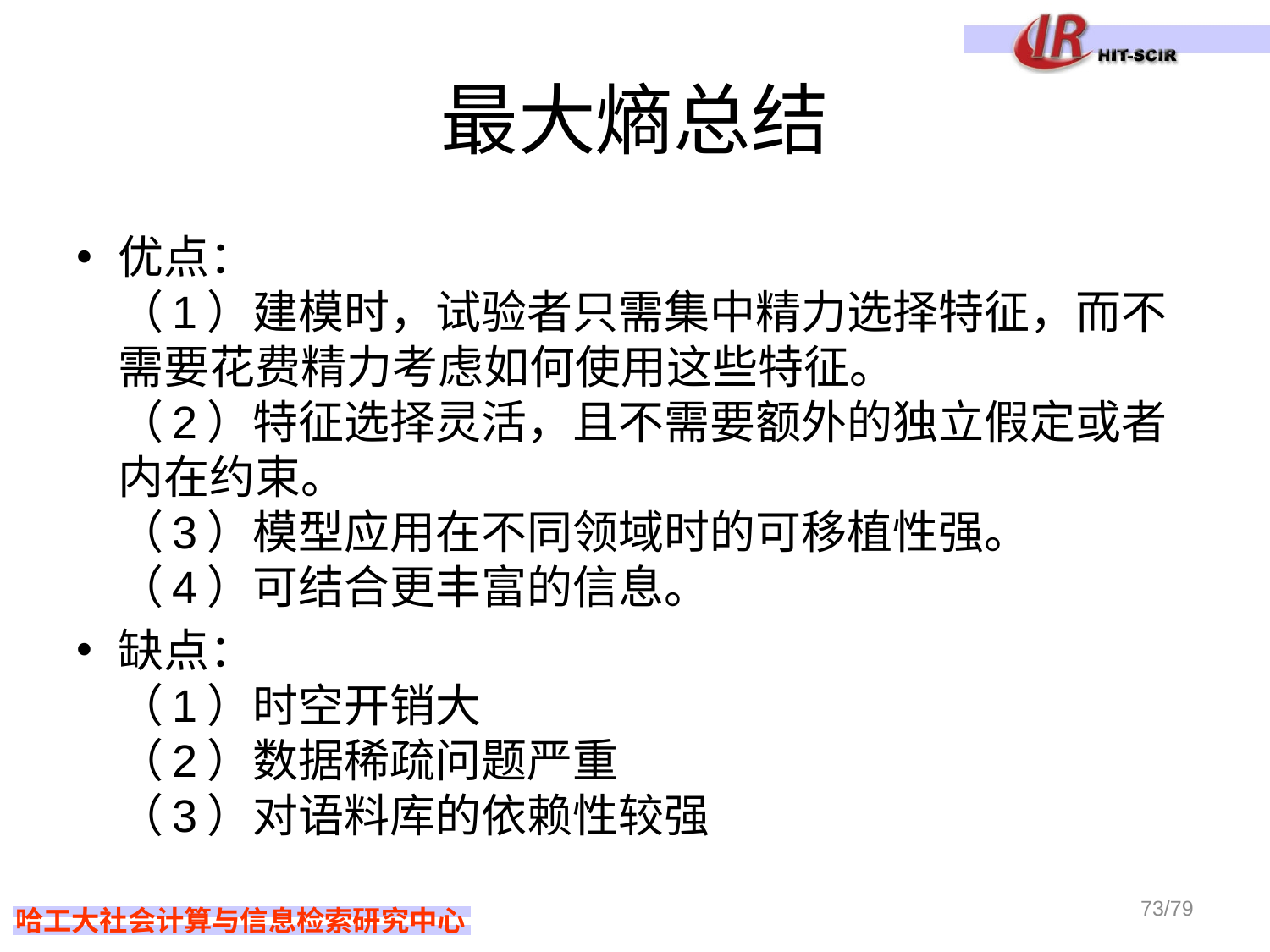

# 最大熵总结
优点：
（1）建模时，试验者只需集中精力选择特征，而不需要花费精力考虑如何使用这些特征。
（2）特征选择灵活，且不需要额外的独立假定或者内在约束。
（3）模型应用在不同领域时的可移植性强。
（4）可结合更丰富的信息。
缺点：
（1）时空开销大
（2）数据稀疏问题严重
（3）对语料库的依赖性较强

73/79